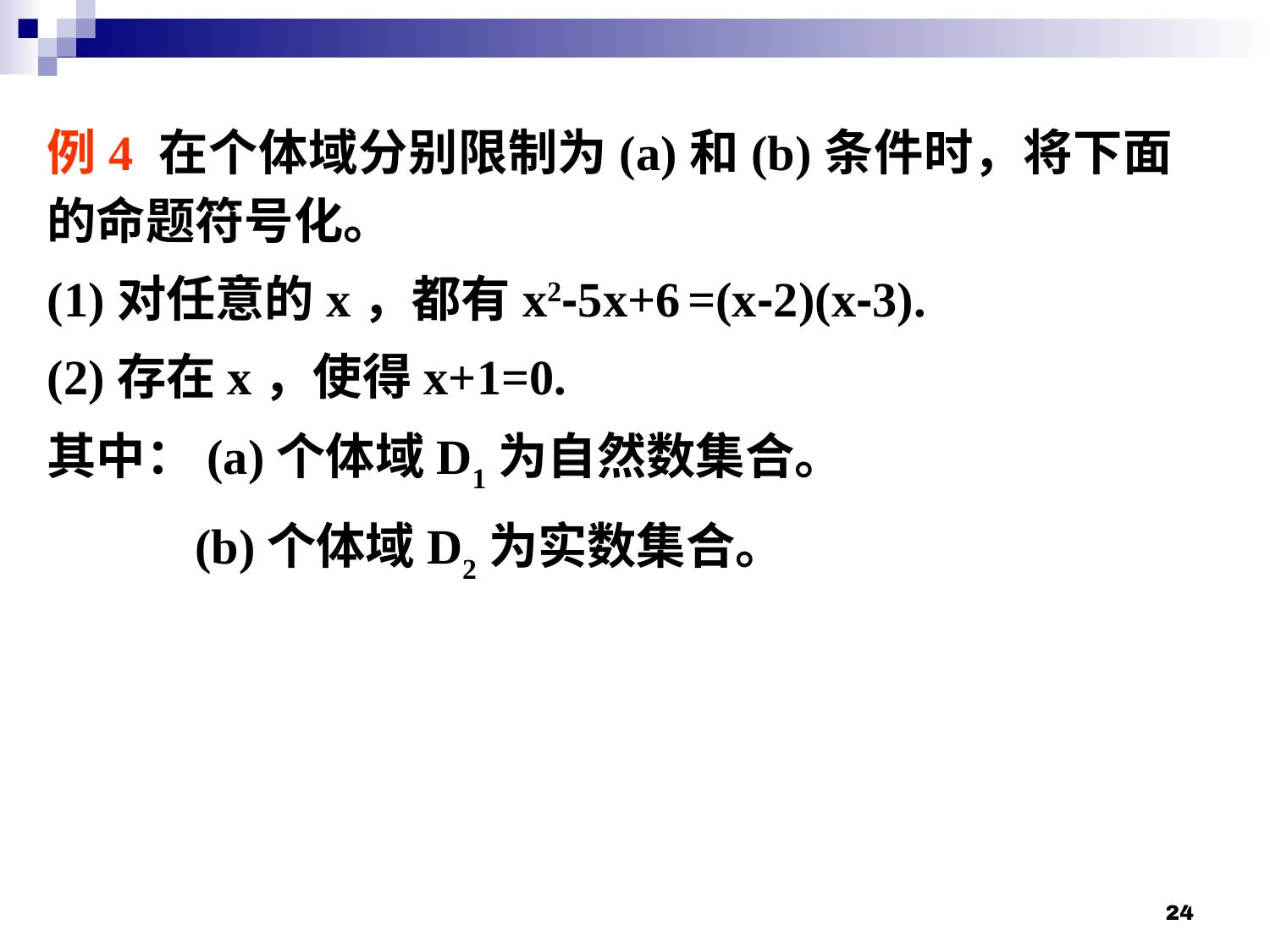

例4 在个体域分别限制为(a)和(b)条件时，将下面的命题符号化。
(1)对任意的x，都有x2-5x+6 =(x-2)(x-3).
(2)存在x，使得x+1=0.
其中：(a)个体域D1为自然数集合。
            (b)个体域D2为实数集合。

24